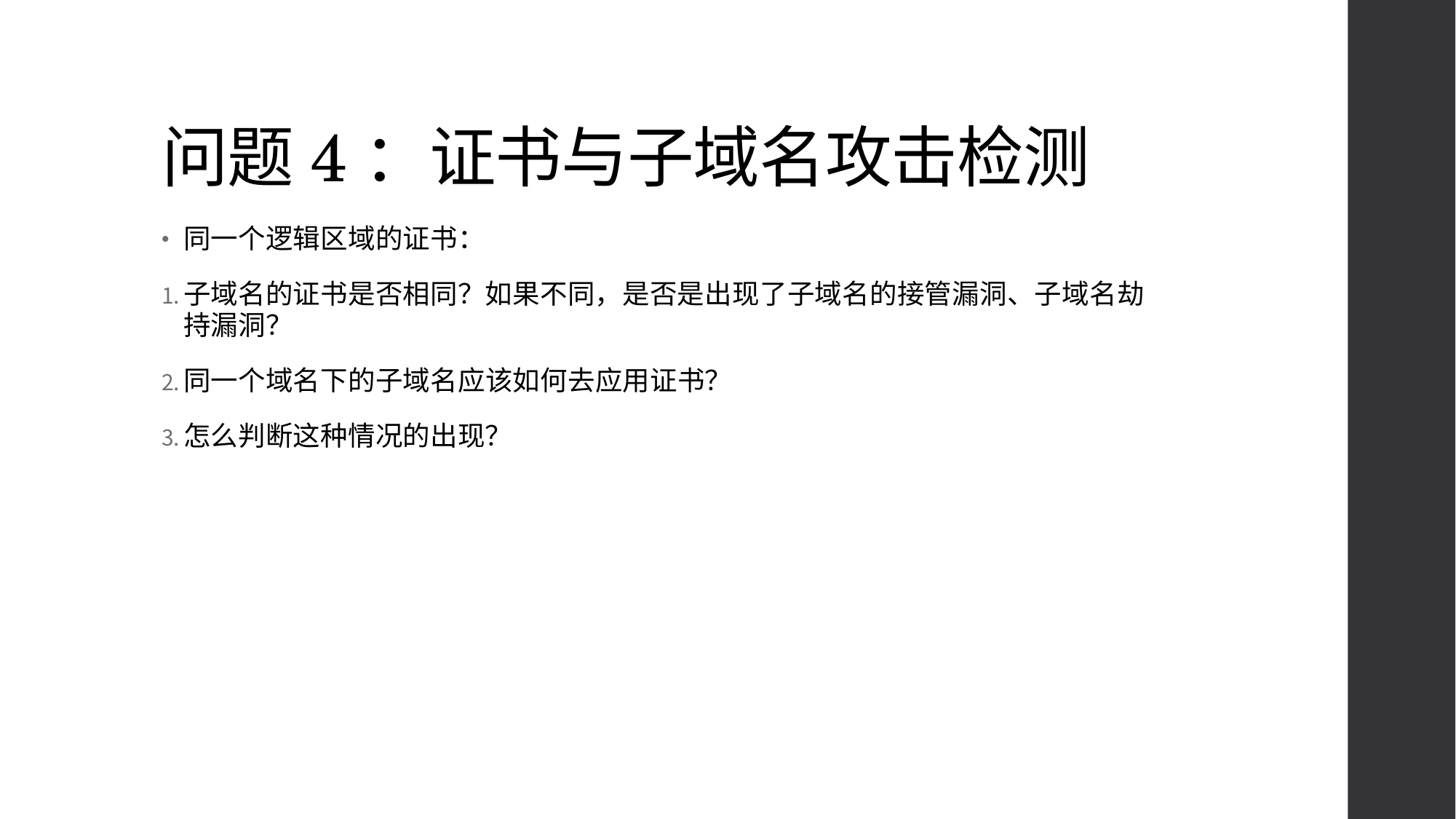

# 问题4：证书与子域名攻击检测
同一个逻辑区域的证书：
子域名的证书是否相同？如果不同，是否是出现了子域名的接管漏洞、子域名劫持漏洞？
同一个域名下的子域名应该如何去应用证书？
怎么判断这种情况的出现？